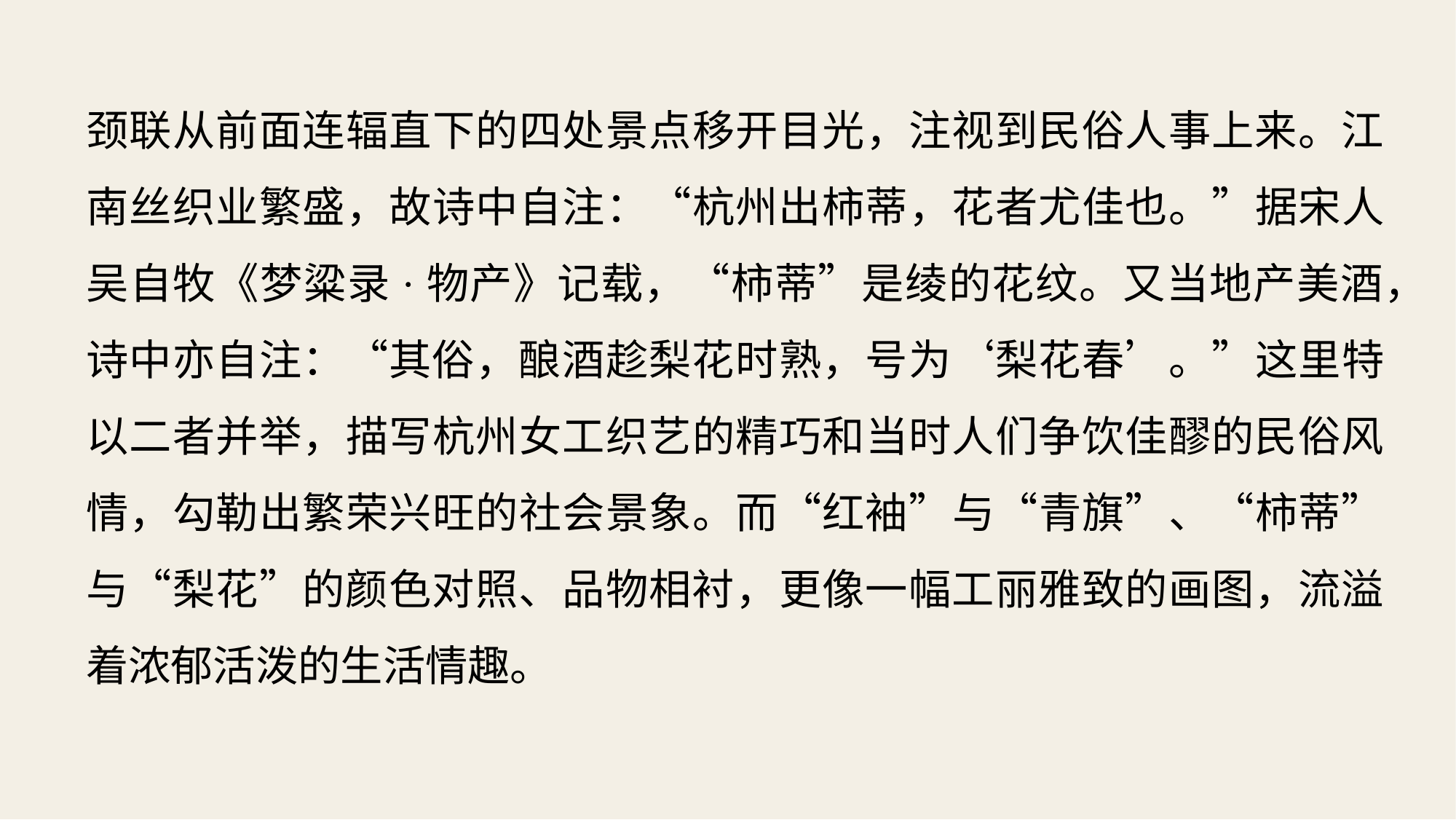

颈联从前面连辐直下的四处景点移开目光，注视到民俗人事上来。江南丝织业繁盛，故诗中自注：“杭州出柿蒂，花者尤佳也。”据宋人吴自牧《梦粱录·物产》记载，“柿蒂”是绫的花纹。又当地产美酒，诗中亦自注：“其俗，酿酒趁梨花时熟，号为‘梨花春’。”这里特以二者并举，描写杭州女工织艺的精巧和当时人们争饮佳醪的民俗风情，勾勒出繁荣兴旺的社会景象。而“红袖”与“青旗”、“柿蒂”与“梨花”的颜色对照、品物相衬，更像一幅工丽雅致的画图，流溢着浓郁活泼的生活情趣。